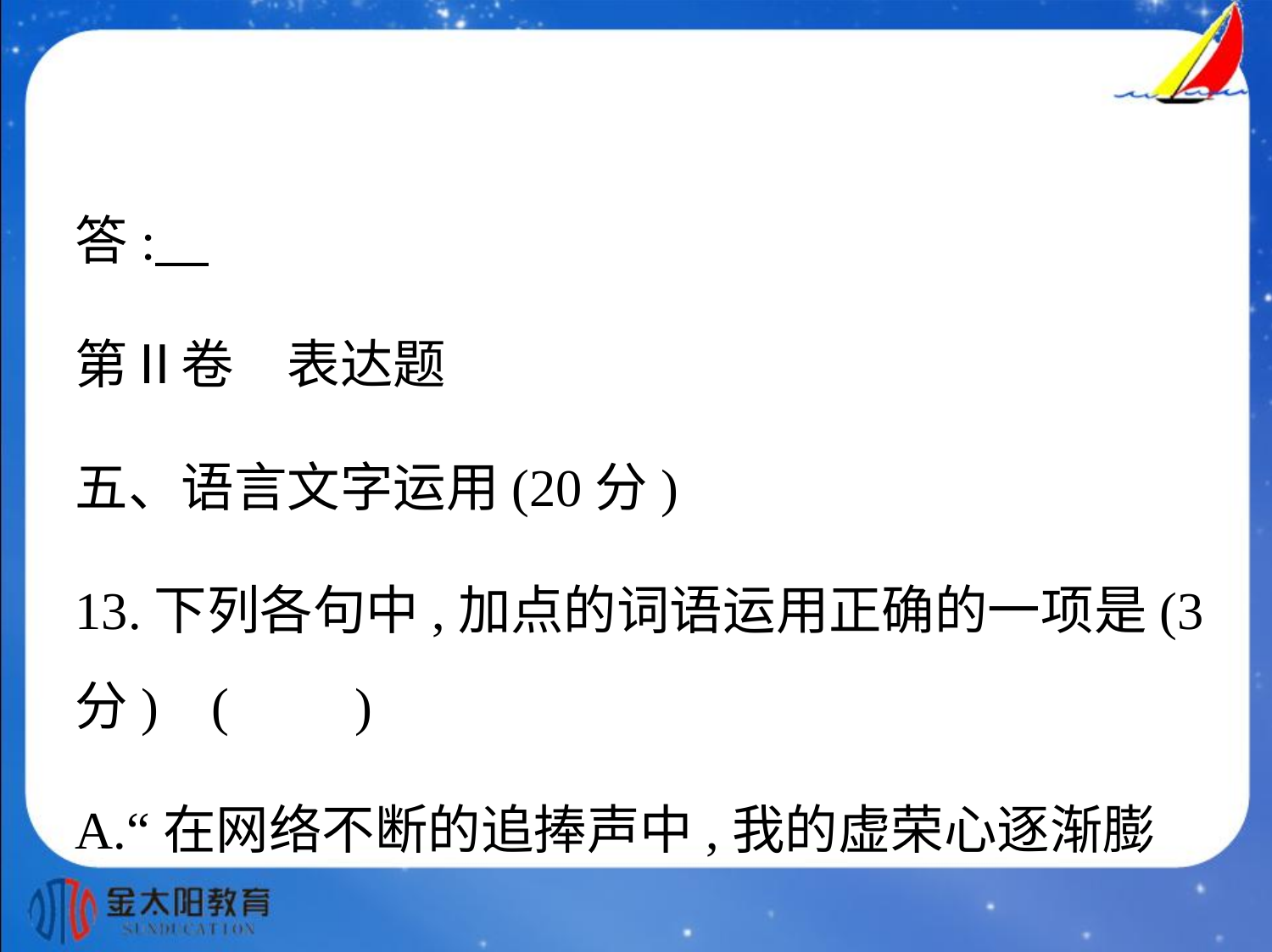

答:
第Ⅱ卷　表达题
五、语言文字运用(20分)
13.下列各句中,加点的词语运用正确的一项是(3
分) (　    )
A.“在网络不断的追捧声中,我的虚荣心逐渐膨